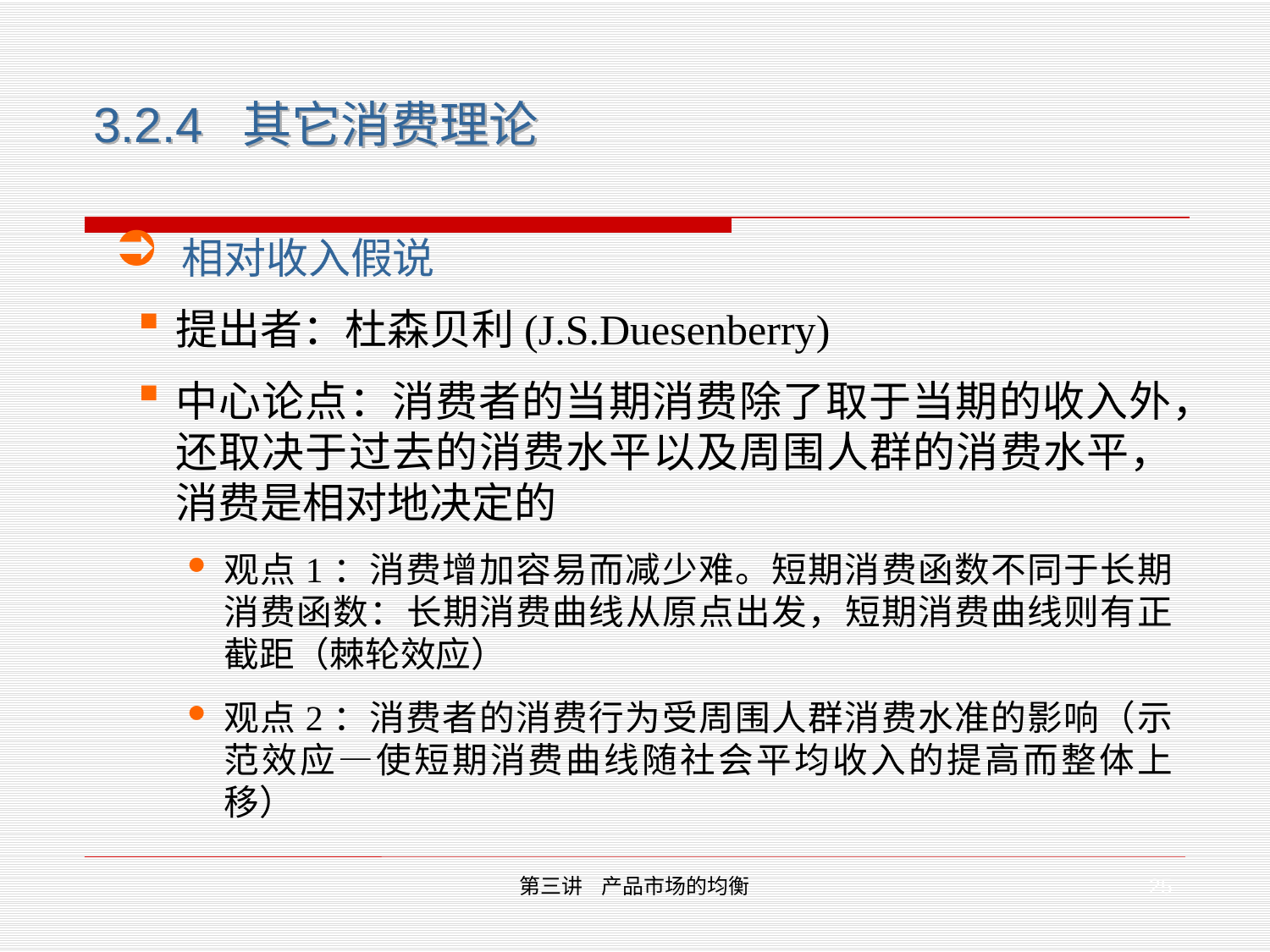

3.2.4  其它消费理论
 相对收入假说
提出者：杜森贝利(J.S.Duesenberry)
中心论点：消费者的当期消费除了取于当期的收入外，还取决于过去的消费水平以及周围人群的消费水平，消费是相对地决定的
观点1：消费增加容易而减少难。短期消费函数不同于长期消费函数：长期消费曲线从原点出发，短期消费曲线则有正截距（棘轮效应）
观点2：消费者的消费行为受周围人群消费水准的影响（示范效应—使短期消费曲线随社会平均收入的提高而整体上移）
25
第三讲    产品市场的均衡